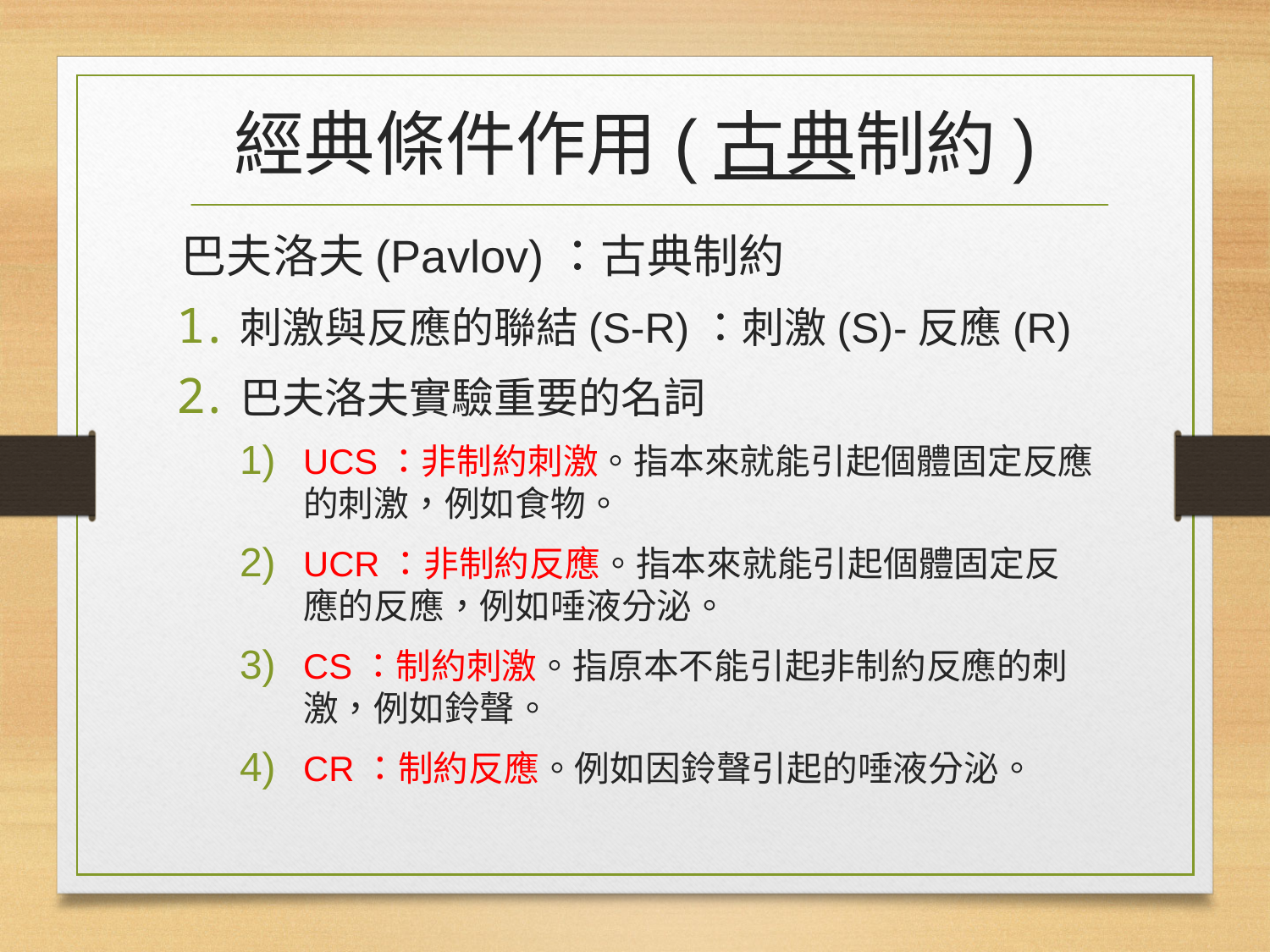

# 經典條件作用(古典制約)
巴夫洛夫(Pavlov)：古典制約
刺激與反應的聯結(S-R)：刺激(S)-反應(R)
巴夫洛夫實驗重要的名詞
UCS：非制約刺激。指本來就能引起個體固定反應的刺激，例如食物。
UCR：非制約反應。指本來就能引起個體固定反應的反應，例如唾液分泌。
CS：制約刺激。指原本不能引起非制約反應的刺激，例如鈴聲。
CR：制約反應。例如因鈴聲引起的唾液分泌。